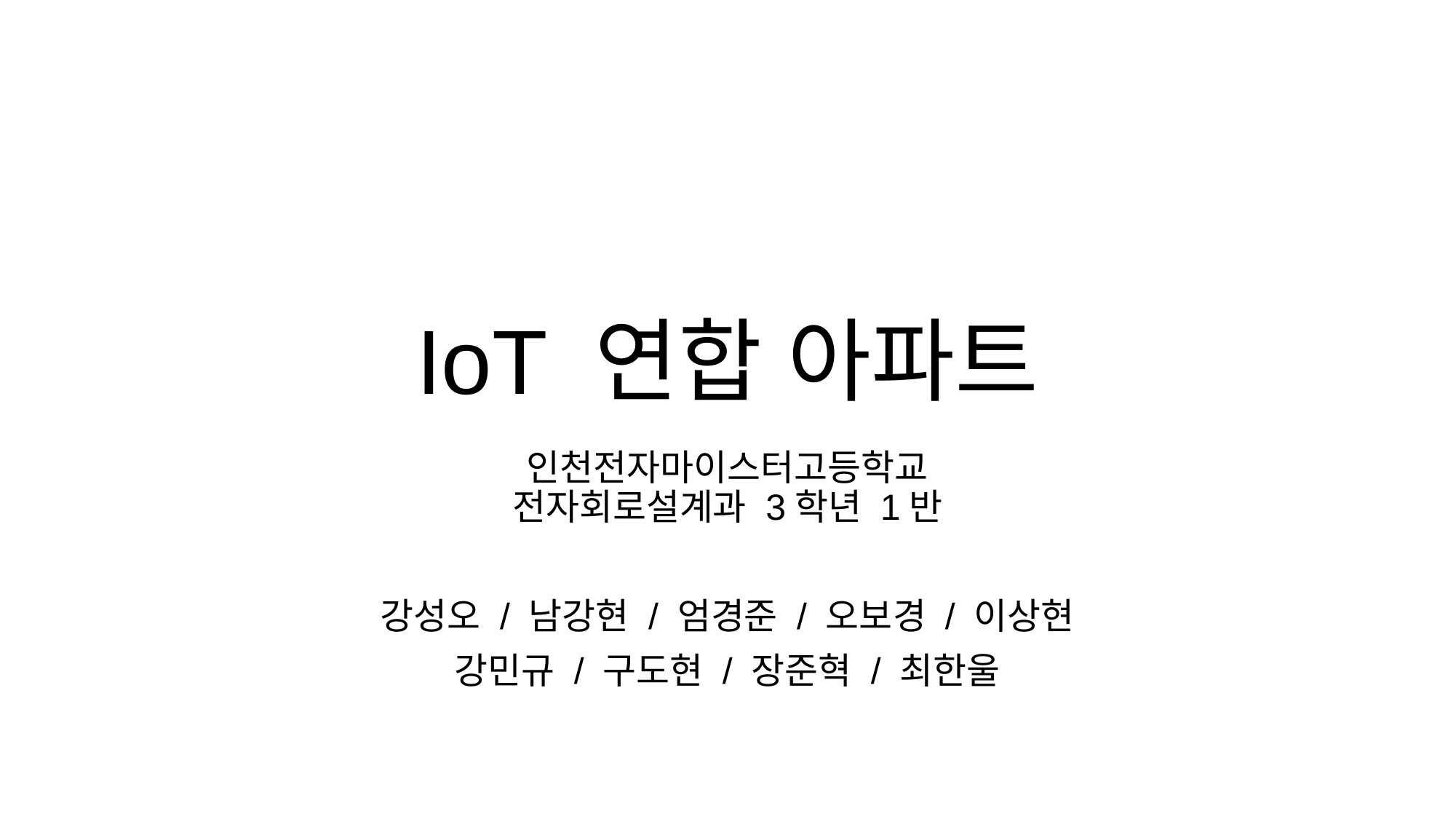

# IoT 연합 아파트
인천전자마이스터고등학교
전자회로설계과 3학년 1반

강성오 / 남강현 / 엄경준 / 오보경 / 이상현
강민규 / 구도현 / 장준혁 / 최한울